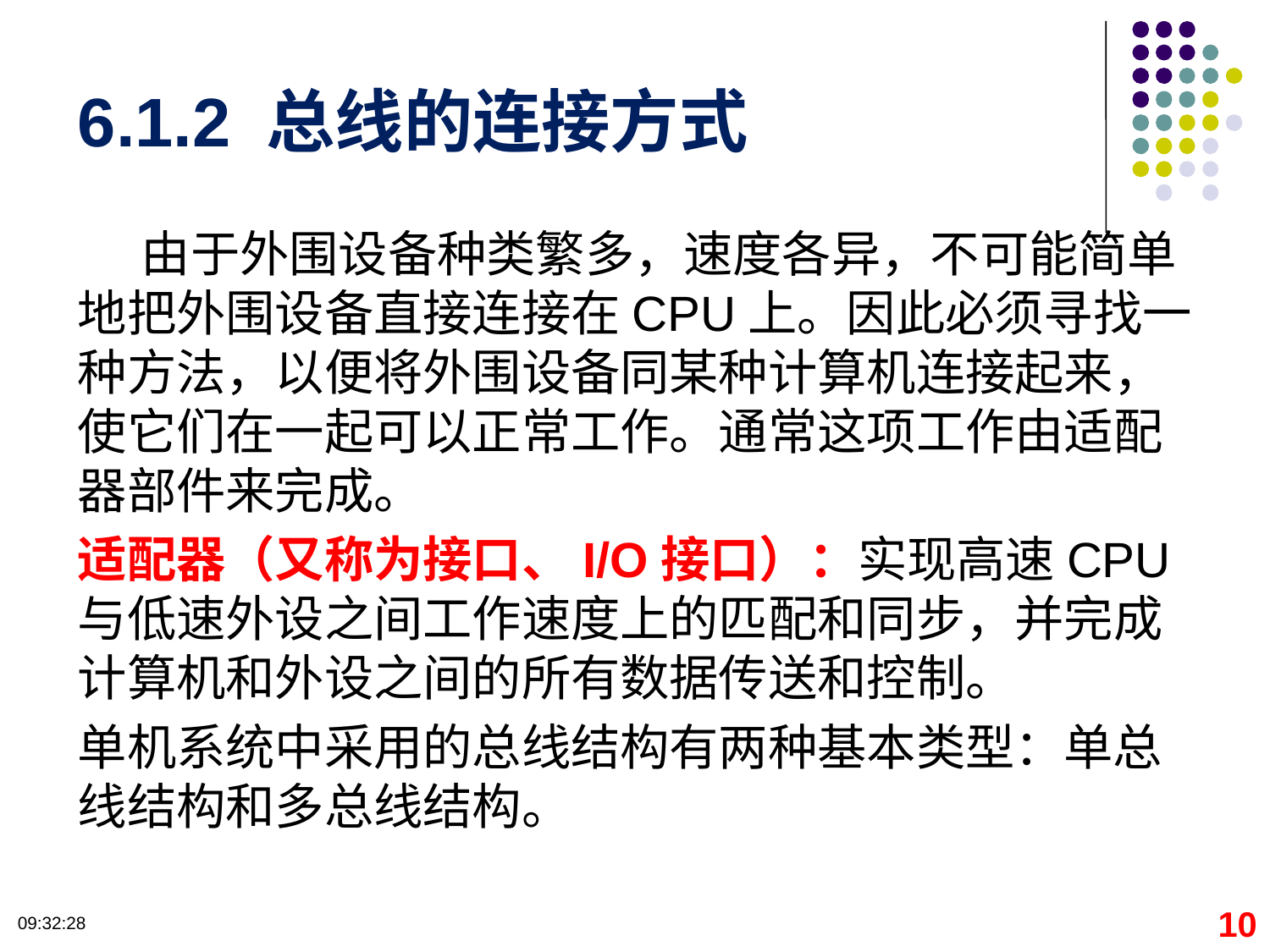

# 6.1.2 总线的连接方式
由于外围设备种类繁多，速度各异，不可能简单地把外围设备直接连接在CPU上。因此必须寻找一种方法，以便将外围设备同某种计算机连接起来，使它们在一起可以正常工作。通常这项工作由适配器部件来完成。
适配器（又称为接口、I/O接口）：实现高速CPU与低速外设之间工作速度上的匹配和同步，并完成计算机和外设之间的所有数据传送和控制。
单机系统中采用的总线结构有两种基本类型：单总线结构和多总线结构。
10
09:32:28